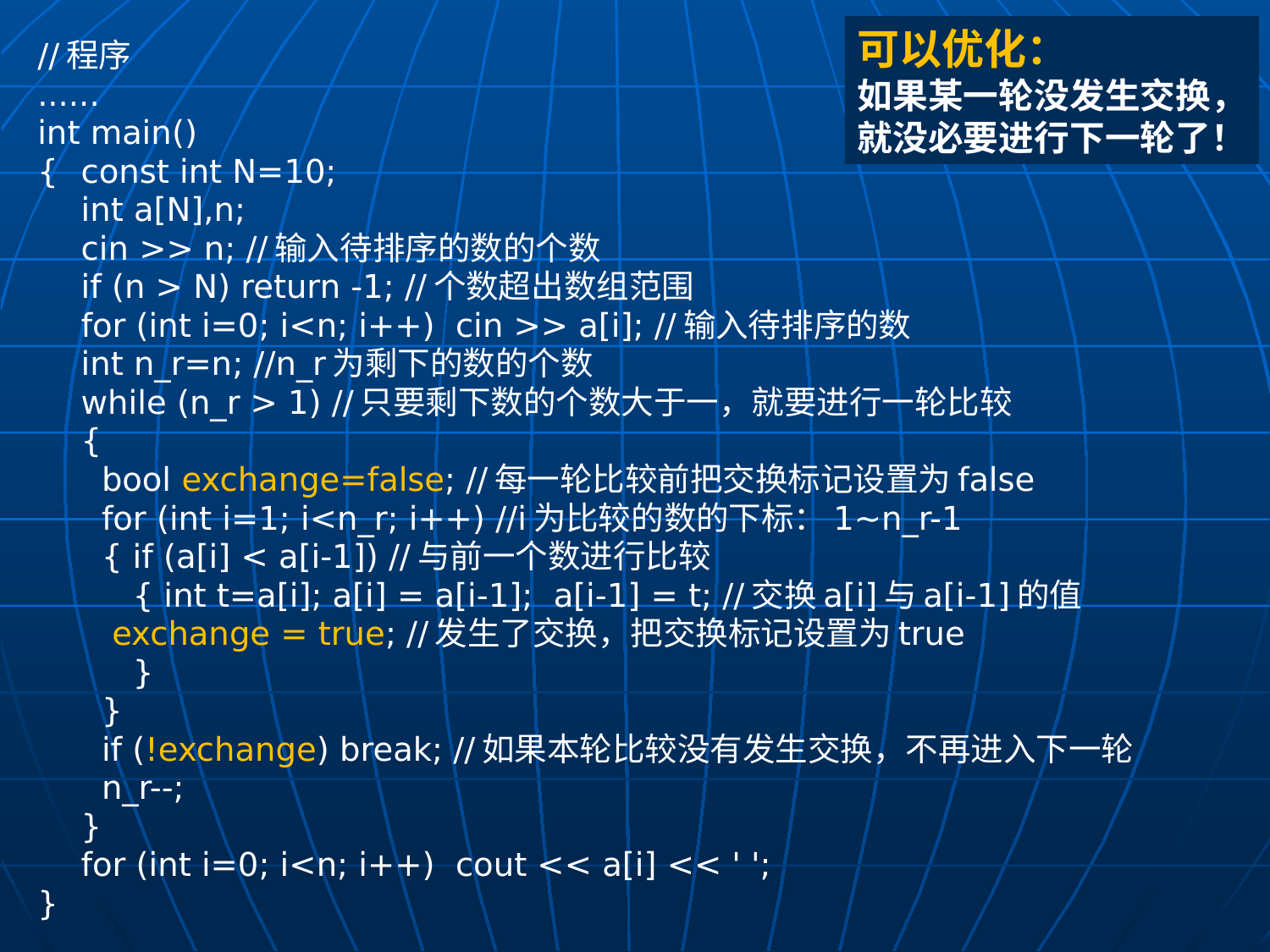

可以优化：
如果某一轮没发生交换，
就没必要进行下一轮了！
//程序
......
int main()
{	const int N=10;
	int a[N],n;
	cin >> n; //输入待排序的数的个数
	if (n > N) return -1; //个数超出数组范围
  	for (int i=0; i<n; i++)  cin >> a[i]; //输入待排序的数
	int n_r=n; //n_r为剩下的数的个数
   	while (n_r > 1) //只要剩下数的个数大于一，就要进行一轮比较
	{
	  bool exchange=false; //每一轮比较前把交换标记设置为false
	  for (int i=1; i<n_r; i++) //i为比较的数的下标：1~n_r-1
	  { if (a[i] < a[i-1]) //与前一个数进行比较
	     { int t=a[i]; a[i] = a[i-1];  a[i-1] = t; //交换a[i]与a[i-1]的值
		   exchange = true; //发生了交换，把交换标记设置为true
	     }
	  }
	  if (!exchange) break; //如果本轮比较没有发生交换，不再进入下一轮
	  n_r--;
	}
   	for (int i=0; i<n; i++)  cout << a[i] << ' ';
}